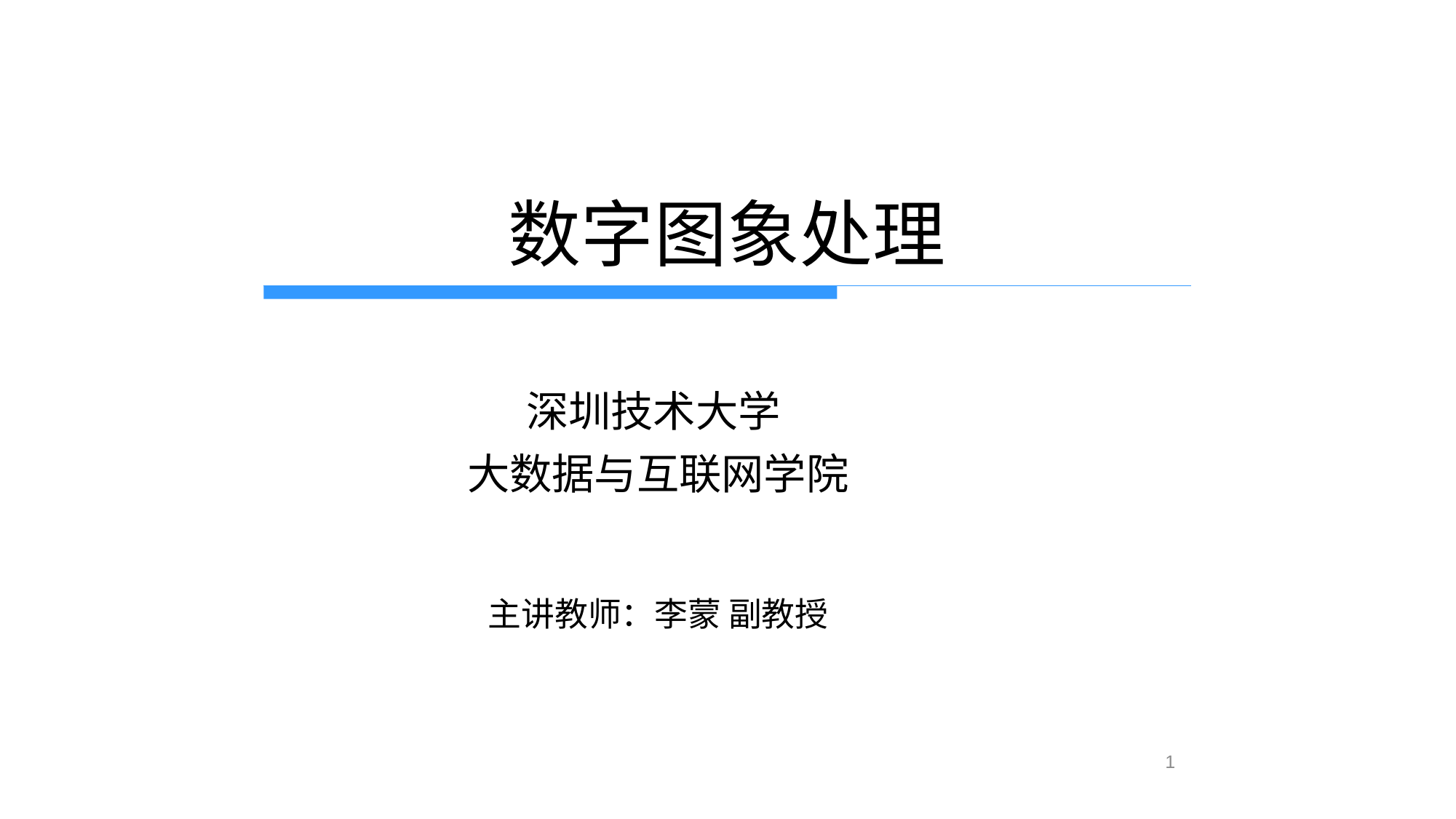

# 数字图象处理

深圳技术大学
大数据与互联网学院
主讲教师：李蒙 副教授

1